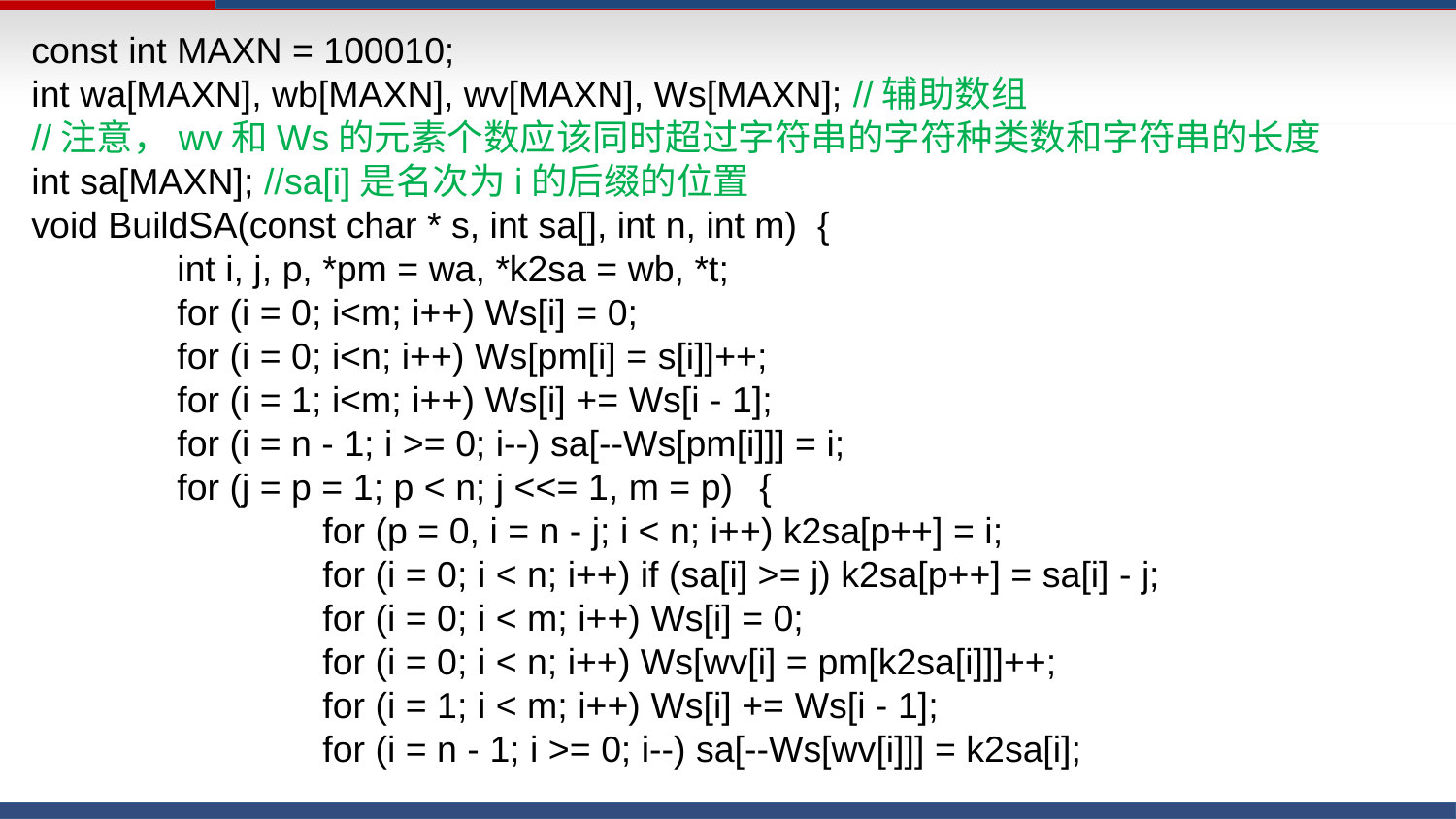

const int MAXN = 100010;
int wa[MAXN], wb[MAXN], wv[MAXN], Ws[MAXN]; //辅助数组
//注意，wv和Ws的元素个数应该同时超过字符串的字符种类数和字符串的长度
int sa[MAXN]; //sa[i]是名次为i的后缀的位置
void BuildSA(const char * s, int sa[], int n, int m)  {
	int i, j, p, *pm = wa, *k2sa = wb, *t;
	for (i = 0; i<m; i++) Ws[i] = 0;
	for (i = 0; i<n; i++) Ws[pm[i] = s[i]]++;
	for (i = 1; i<m; i++) Ws[i] += Ws[i - 1];
	for (i = n - 1; i >= 0; i--) sa[--Ws[pm[i]]] = i;
	for (j = p = 1; p < n; j <<= 1, m = p) 	{
		for (p = 0, i = n - j; i < n; i++) k2sa[p++] = i;
		for (i = 0; i < n; i++) if (sa[i] >= j) k2sa[p++] = sa[i] - j;
		for (i = 0; i < m; i++) Ws[i] = 0;
		for (i = 0; i < n; i++) Ws[wv[i] = pm[k2sa[i]]]++;
		for (i = 1; i < m; i++) Ws[i] += Ws[i - 1];
		for (i = n - 1; i >= 0; i--) sa[--Ws[wv[i]]] = k2sa[i];